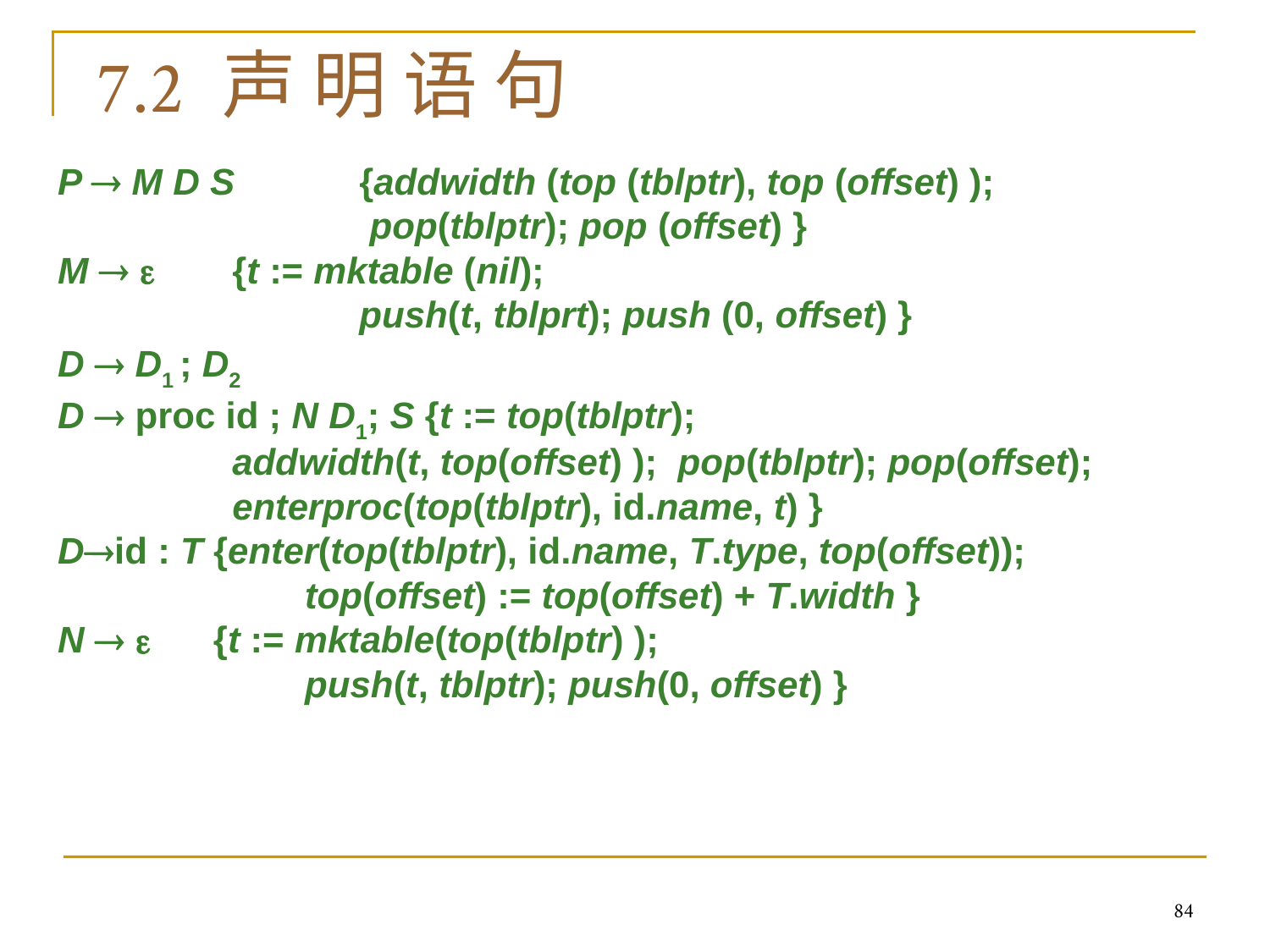

# 7.2 声 明 语 句
P → M D S 	{addwidth (top (tblptr), top (offset) );
			 pop(tblptr); pop (offset) }
M → ε 	{t := mktable (nil);
			push(t, tblprt); push (0, offset) }
D → D1 ; D2
D → proc id ; N D1; S {t := top(tblptr);
		addwidth(t, top(offset) );  pop(tblptr); pop(offset);
		enterproc(top(tblptr), id.name, t) }
D→id : T {enter(top(tblptr), id.name, T.type, top(offset));
		       top(offset) := top(offset) + T.width }
N → ε      {t := mktable(top(tblptr) );
		       push(t, tblptr); push(0, offset) }
84